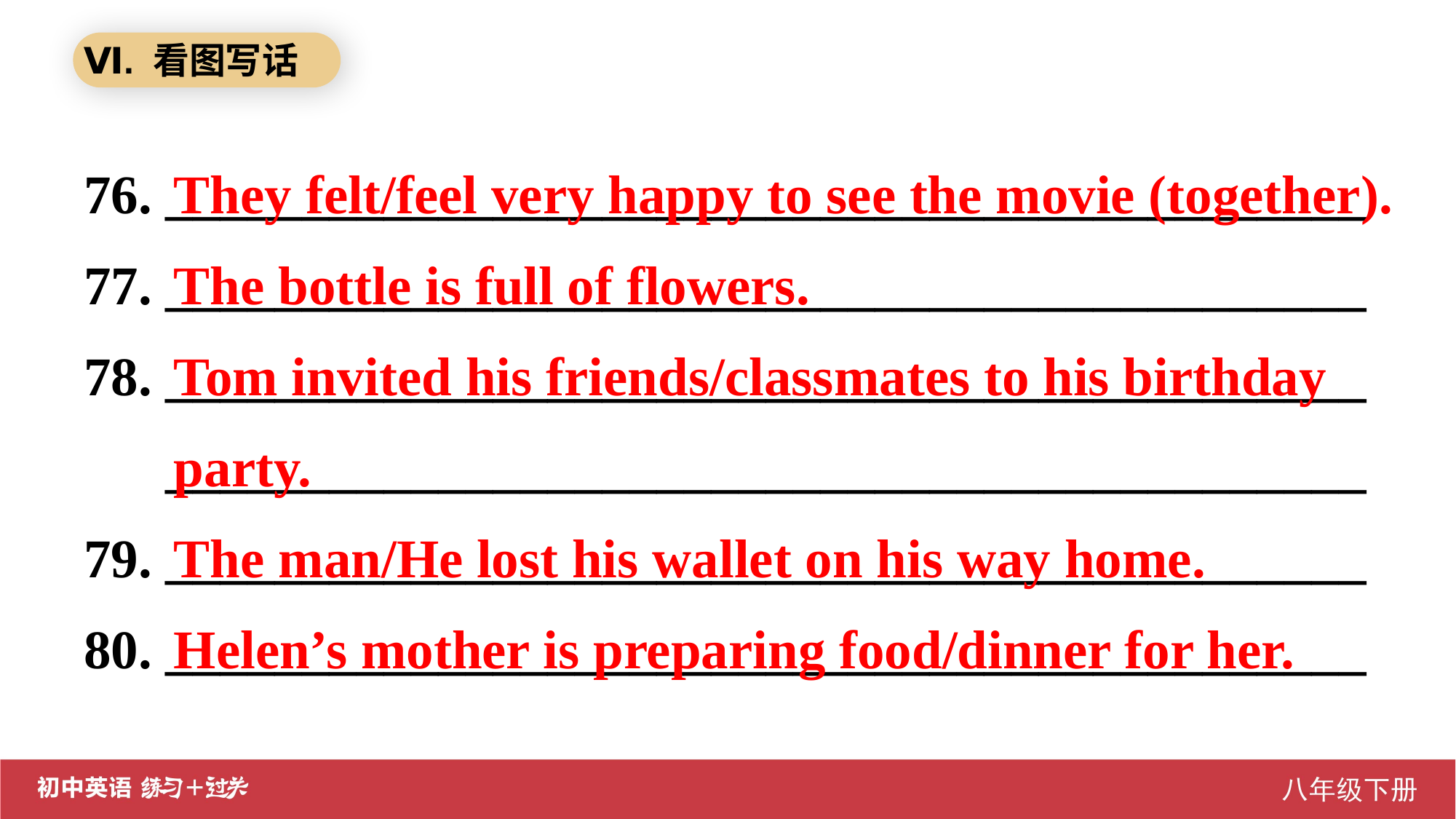

Ⅵ. 看图写话
76. ____________________________________________
77. ____________________________________________
78. ____________________________________________
      ____________________________________________
79. ____________________________________________
80. ____________________________________________
They felt/feel very happy to see the movie (together).
The bottle is full of flowers.
Tom invited his friends/classmates to his birthday party.
The man/He lost his wallet on his way home.
Helen’s mother is preparing food/dinner for her.